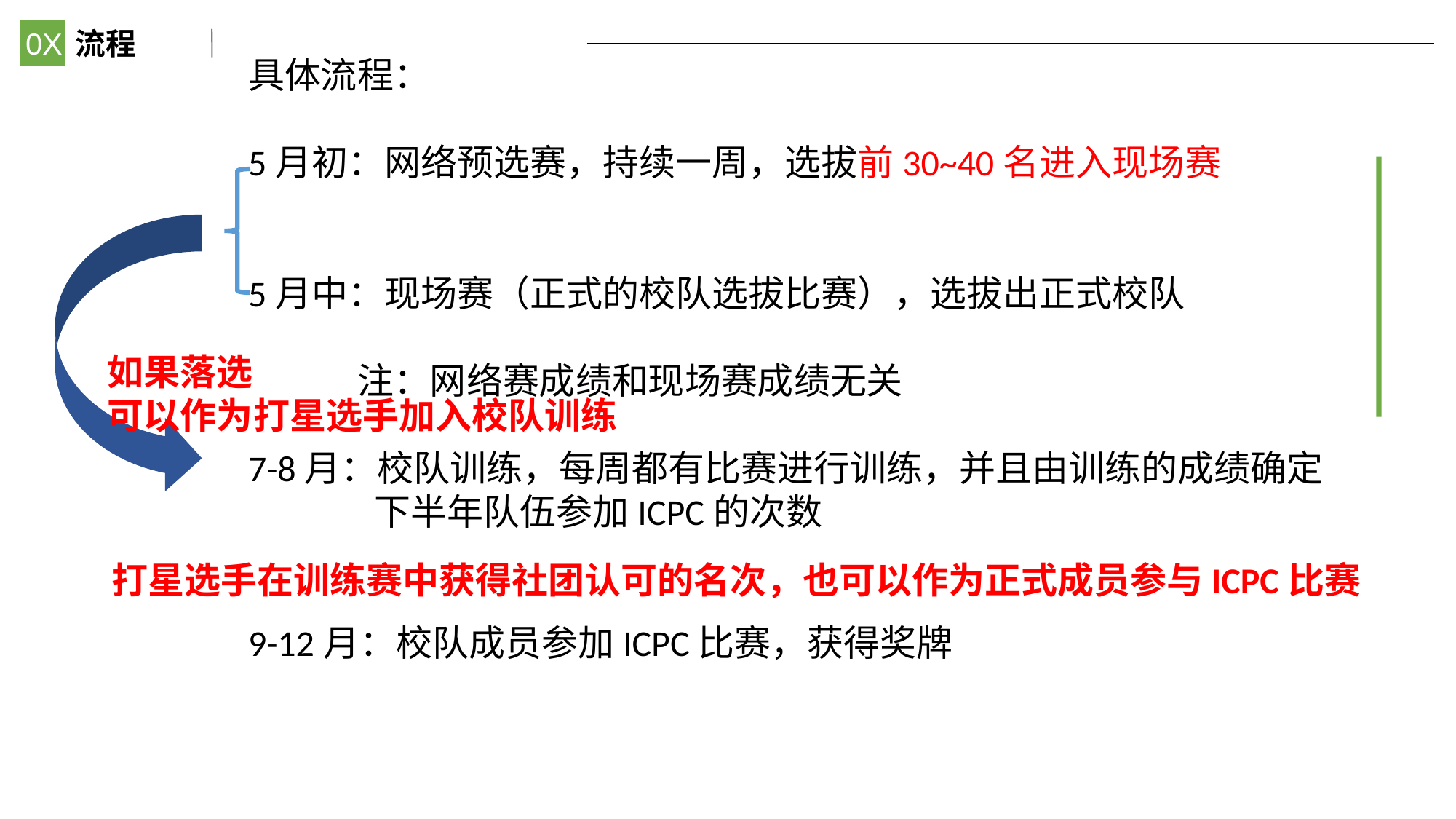

0X
流程

具体流程：

5月初：网络预选赛，持续一周，选拔前30~40名进入现场赛

5月中：现场赛（正式的校队选拔比赛），选拔出正式校队

	注：网络赛成绩和现场赛成绩无关

7-8月：校队训练，每周都有比赛进行训练，并且由训练的成绩确定
	 下半年队伍参加ICPC的次数

9-12月：校队成员参加ICPC比赛，获得奖牌

如果落选
可以作为打星选手加入校队训练
打星选手在训练赛中获得社团认可的名次，也可以作为正式成员参与ICPC比赛